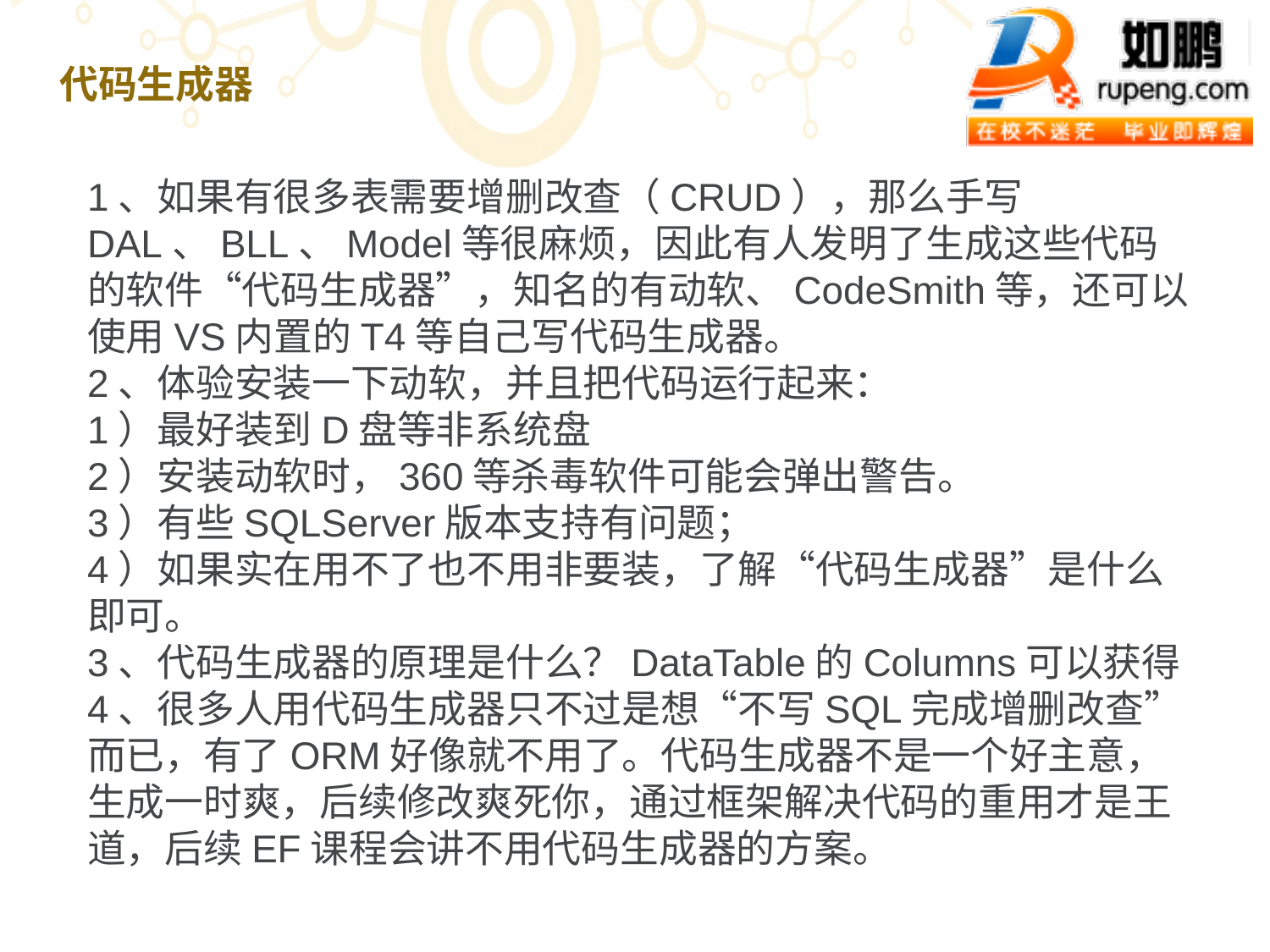

代码生成器
1、如果有很多表需要增删改查（CRUD），那么手写DAL、BLL、Model等很麻烦，因此有人发明了生成这些代码的软件“代码生成器”，知名的有动软、CodeSmith等，还可以使用VS内置的T4等自己写代码生成器。
2、体验安装一下动软，并且把代码运行起来：
1）最好装到D盘等非系统盘
2）安装动软时，360等杀毒软件可能会弹出警告。
3）有些SQLServer版本支持有问题；
4）如果实在用不了也不用非要装，了解“代码生成器”是什么即可。
3、代码生成器的原理是什么？DataTable的Columns可以获得
4、很多人用代码生成器只不过是想“不写SQL完成增删改查”而已，有了ORM好像就不用了。代码生成器不是一个好主意，生成一时爽，后续修改爽死你，通过框架解决代码的重用才是王道，后续EF课程会讲不用代码生成器的方案。